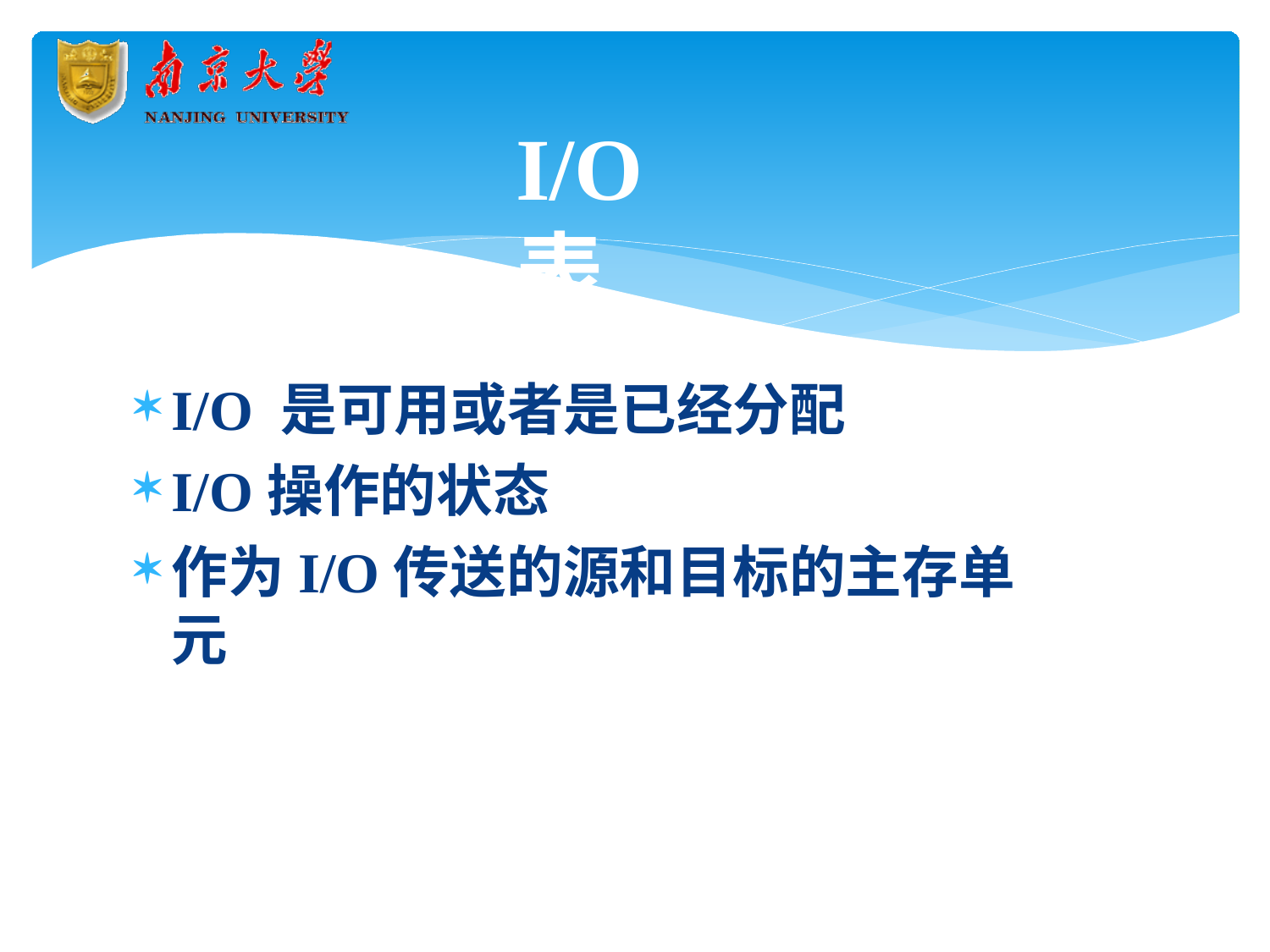

# I/O 表
I/O 是可用或者是已经分配
I/O操作的状态
作为I/O传送的源和目标的主存单元